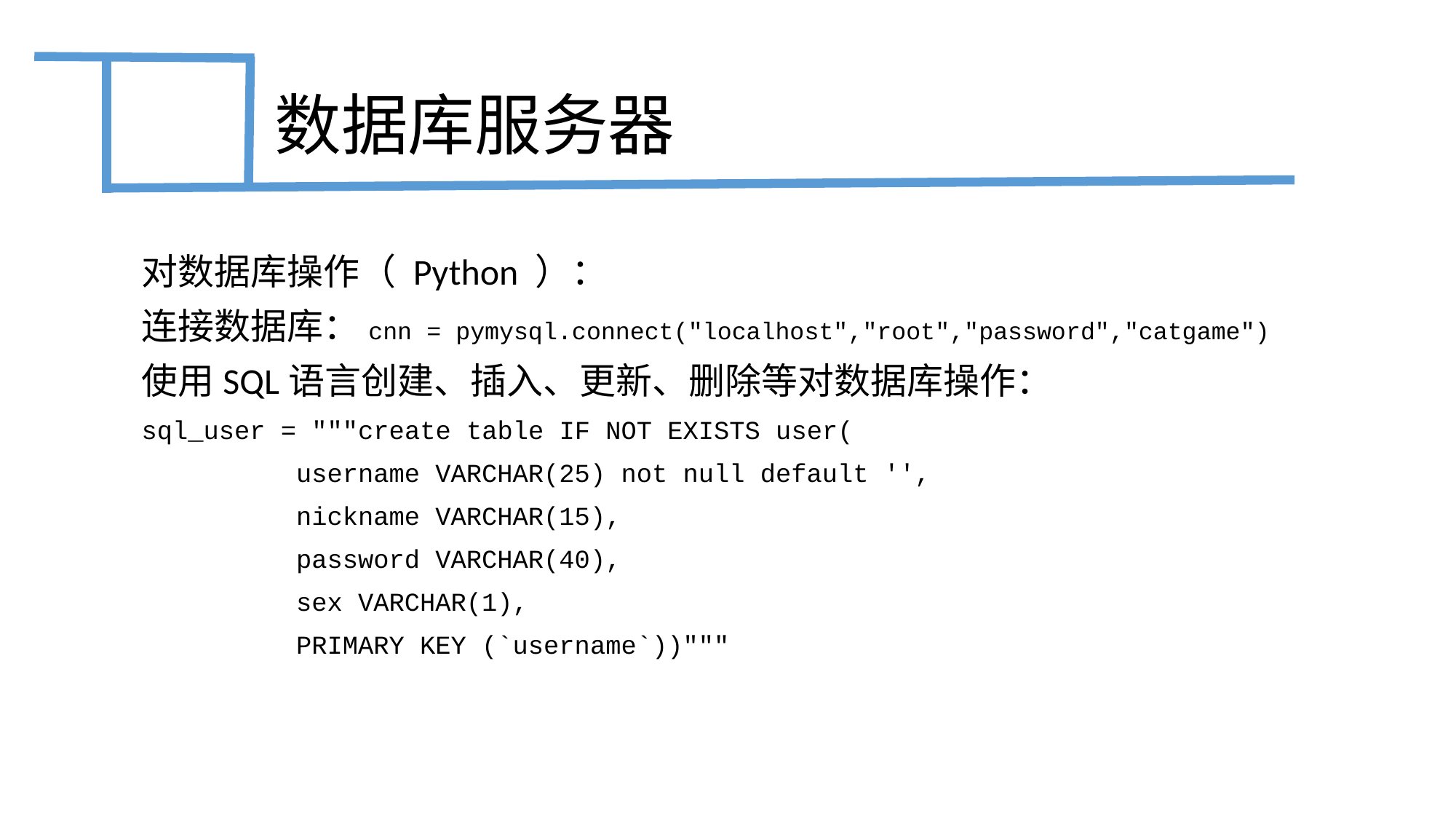

# 数据库服务器
对数据库操作（ Python ）：
连接数据库：cnn = pymysql.connect("localhost","root","password","catgame")
使用SQL语言创建、插入、更新、删除等对数据库操作：
sql_user = """create table IF NOT EXISTS user(
          username VARCHAR(25) not null default '',
          nickname VARCHAR(15),
          password VARCHAR(40),
          sex VARCHAR(1),
          PRIMARY KEY (`username`))"""